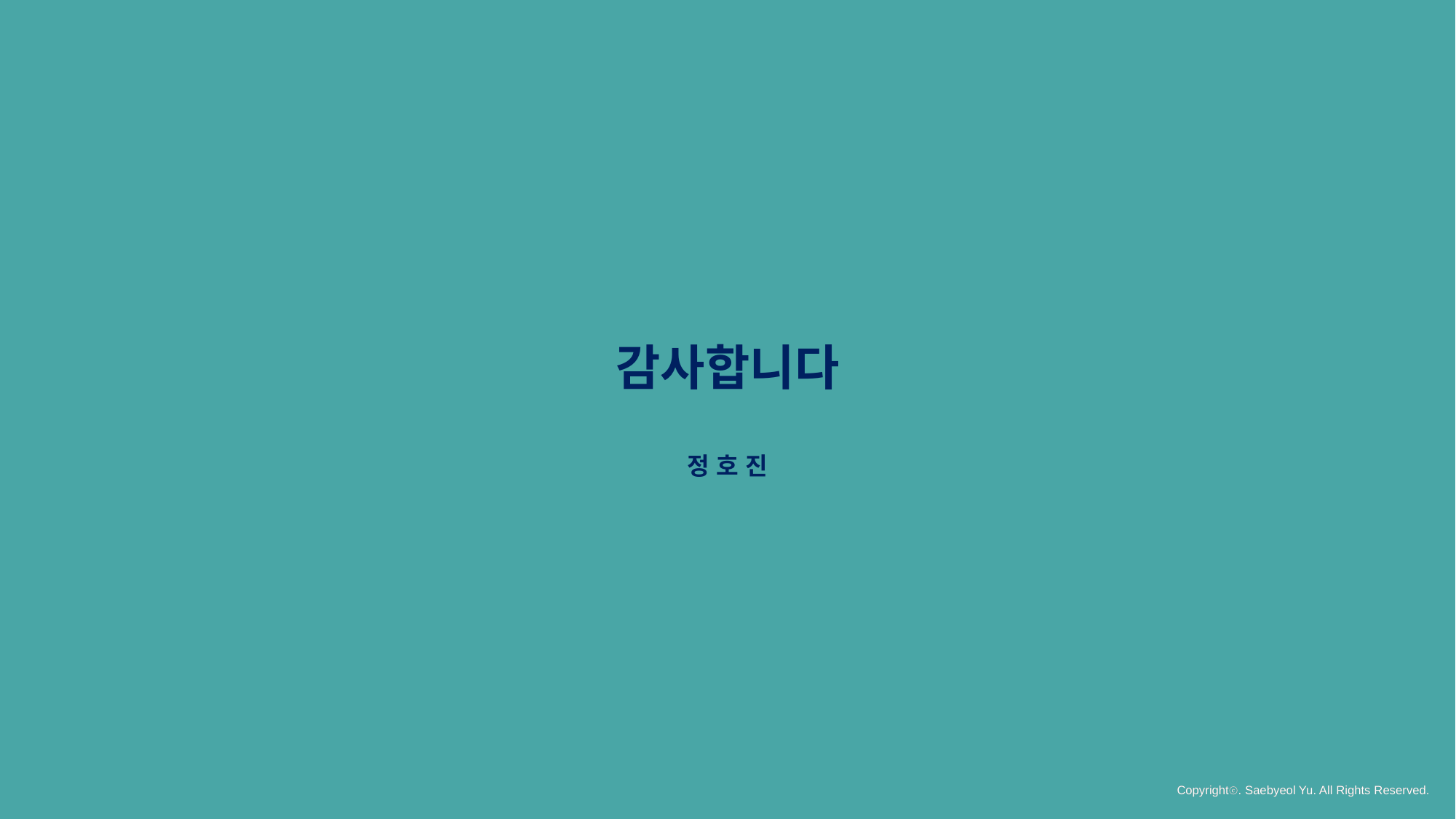

감사합니다
정 호 진
Copyrightⓒ. Saebyeol Yu. All Rights Reserved.